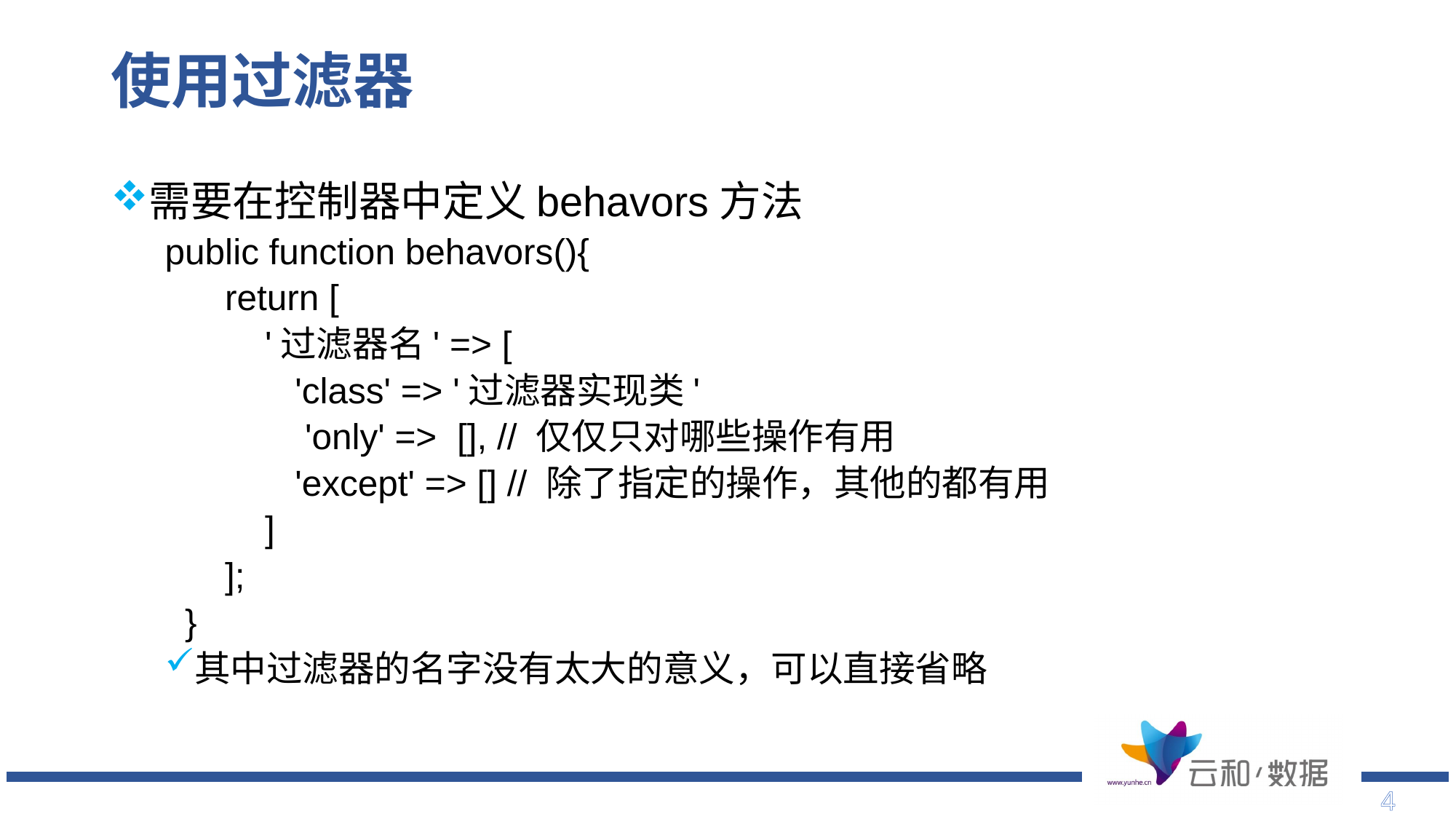

# 使用过滤器
需要在控制器中定义behavors方法
public function behavors(){
      return [
          '过滤器名' => [
             'class' => '过滤器实现类'
              'only' =>  [], // 仅仅只对哪些操作有用
             'except' => [] // 除了指定的操作，其他的都有用
          ]
      ];
  }
其中过滤器的名字没有太大的意义，可以直接省略